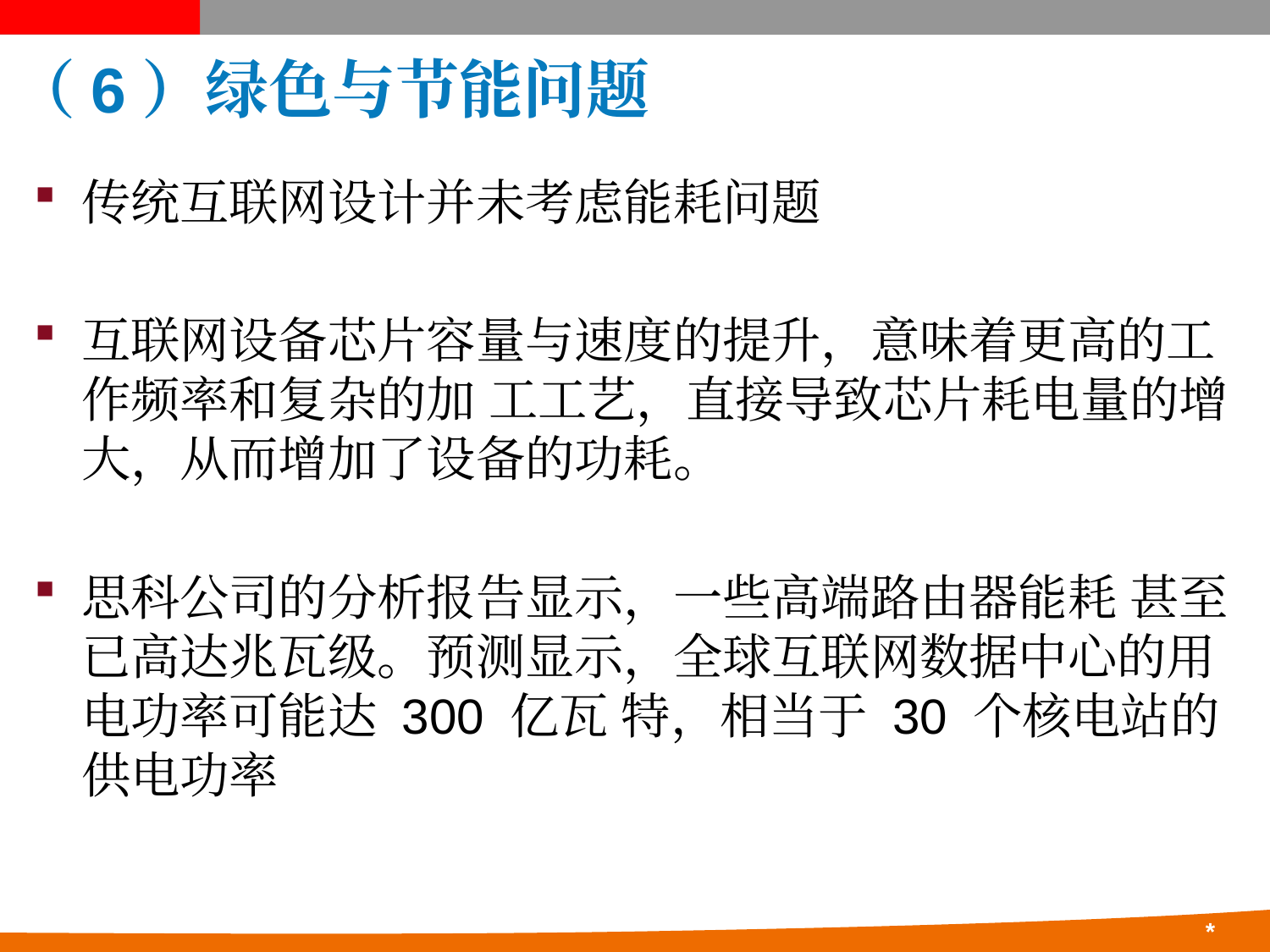

# （6）绿色与节能问题
传统互联网设计并未考虑能耗问题

互联网设备芯片容量与速度的提升，意味着更高的工作频率和复杂的加 工工艺，直接导致芯片耗电量的增大，从而增加了设备的功耗。

思科公司的分析报告显示，一些高端路由器能耗 甚至已高达兆瓦级。预测显示，全球互联网数据中心的用电功率可能达 300 亿瓦 特，相当于 30 个核电站的供电功率